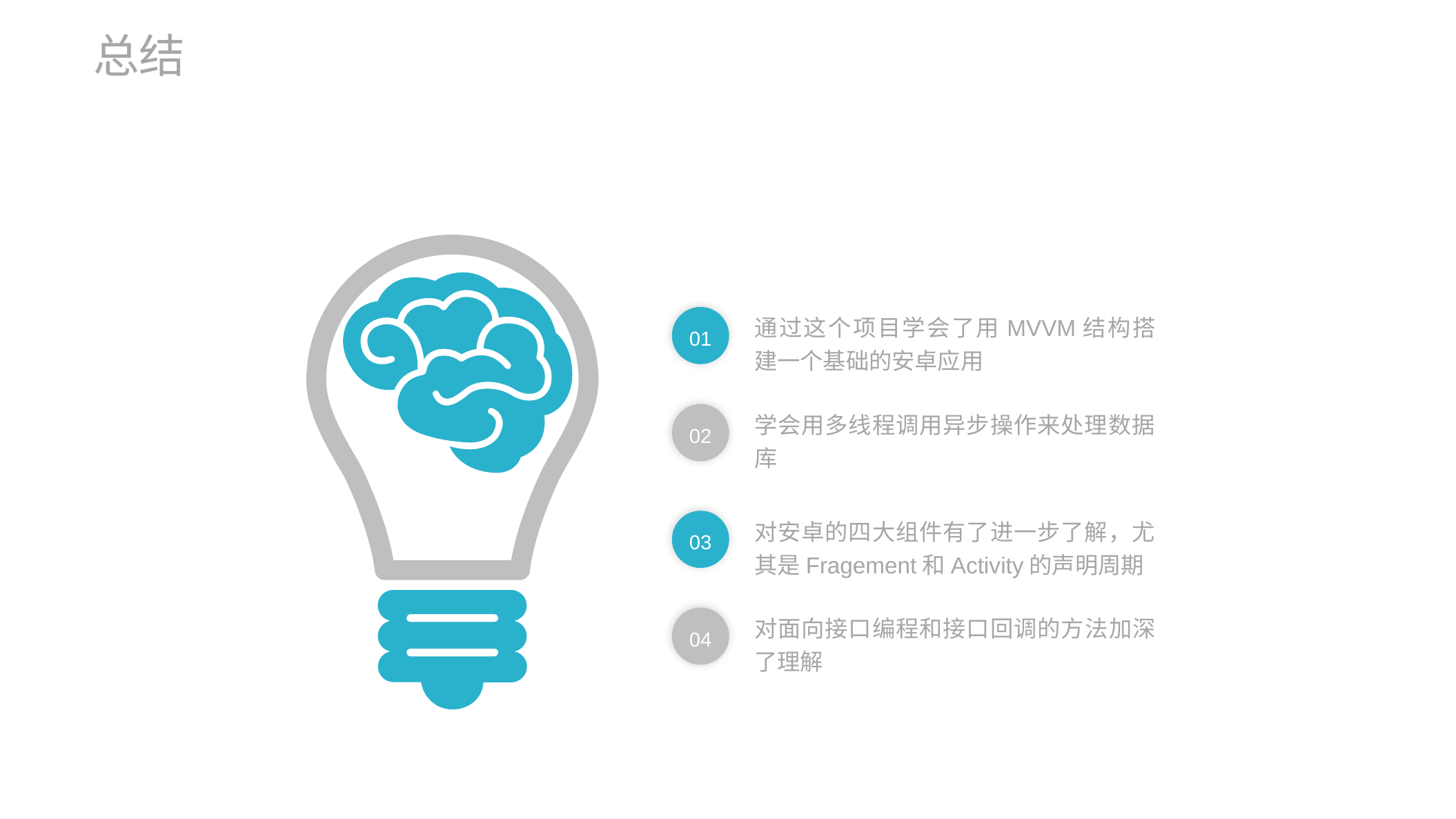

总结

01
通过这个项目学会了用MVVM结构搭建一个基础的安卓应用
02
学会用多线程调用异步操作来处理数据库
03
对安卓的四大组件有了进一步了解，尤其是Fragement和Activity的声明周期

04
对面向接口编程和接口回调的方法加深了理解